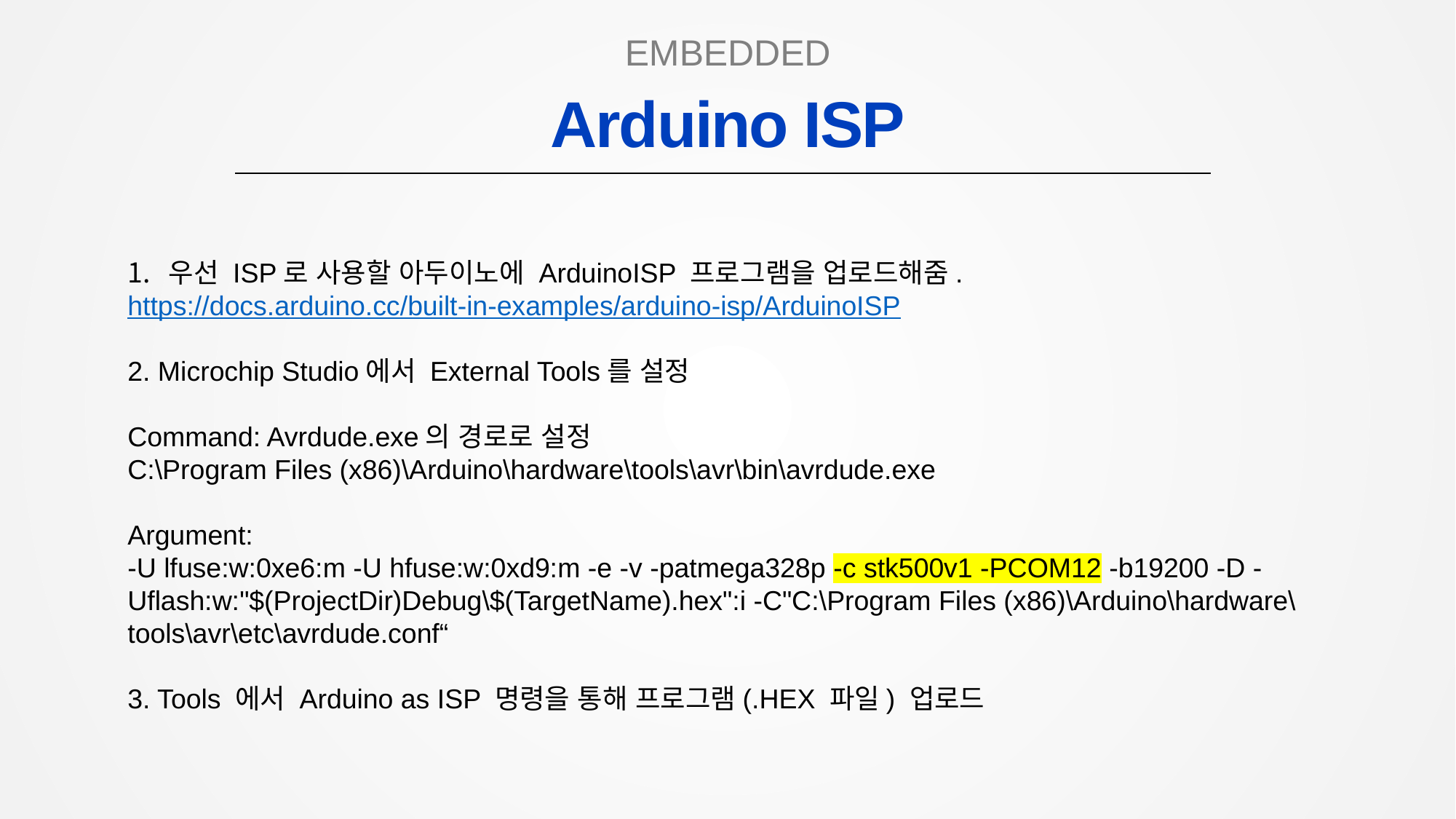

EMBEDDED
Arduino ISP
우선 ISP로 사용할 아두이노에 ArduinoISP 프로그램을 업로드해줌.
https://docs.arduino.cc/built-in-examples/arduino-isp/ArduinoISP

2. Microchip Studio에서 External Tools를 설정

Command: Avrdude.exe의 경로로 설정
C:\Program Files (x86)\Arduino\hardware\tools\avr\bin\avrdude.exe

Argument:
-U lfuse:w:0xe6:m -U hfuse:w:0xd9:m -e -v -patmega328p -c stk500v1 -PCOM12 -b19200 -D -Uflash:w:"$(ProjectDir)Debug\$(TargetName).hex":i -C"C:\Program Files (x86)\Arduino\hardware\tools\avr\etc\avrdude.conf“

3. Tools 에서 Arduino as ISP 명령을 통해 프로그램(.HEX 파일) 업로드